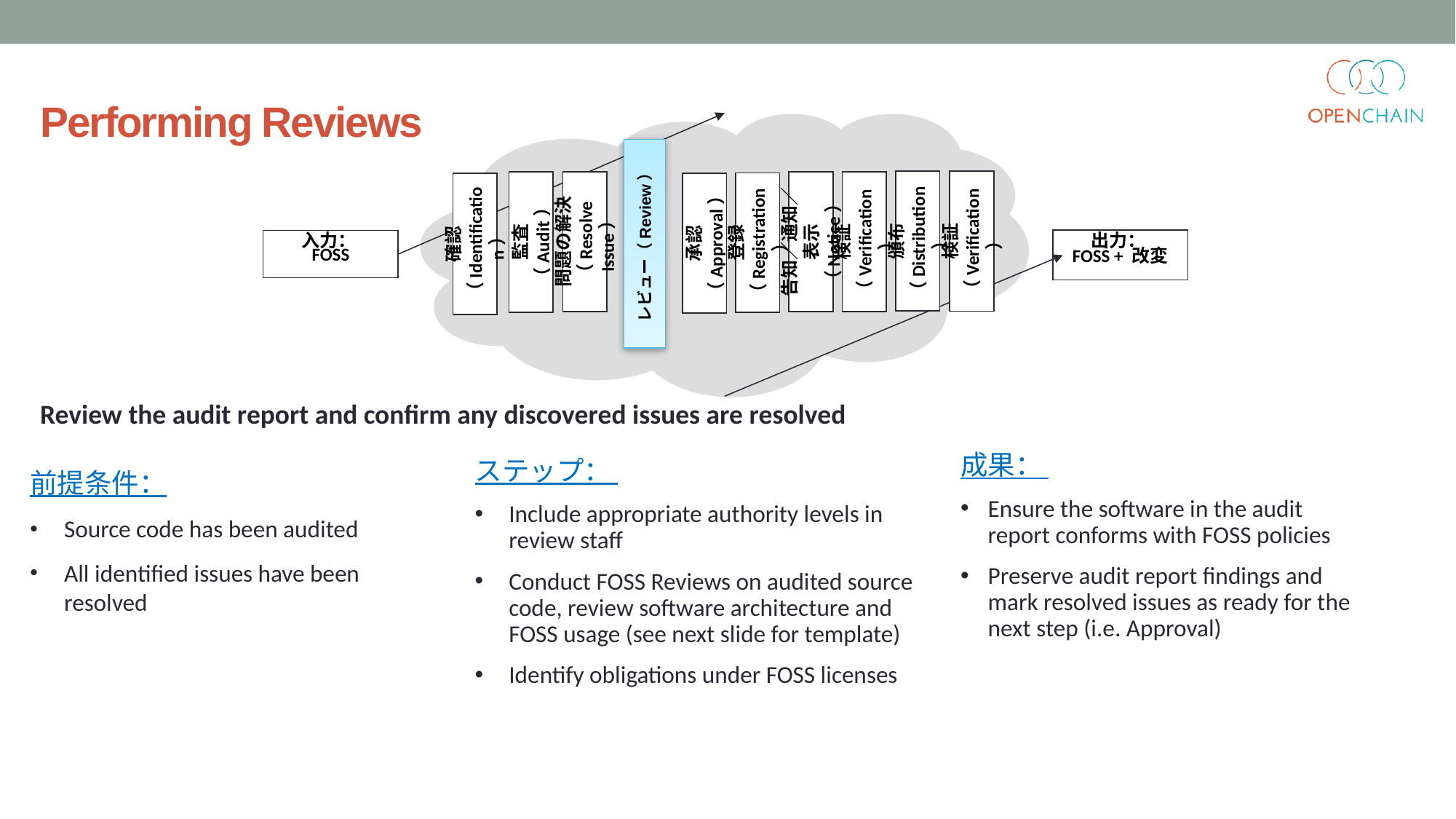

Performing Reviews

レビュー（Review）
頒布（Distribution）
検証（Verification）
問題の解決（Resolve Issue）
告知／通知／表示（Notice）
検証（Verification）
監査（Audit）
登録（Registration）
確認（Identification）
承認（Approval）
入力：
FOSS
出力：
FOSS + 改変
Review the audit report and confirm any discovered issues are resolved
前提条件：
Source code has been audited
All identified issues have been resolved

成果：
Ensure the software in the audit report conforms with FOSS policies
Preserve audit report findings and mark resolved issues as ready for the next step (i.e. Approval)

ステップ：
Include appropriate authority levels in review staff
Conduct FOSS Reviews on audited source code, review software architecture and FOSS usage (see next slide for template)
Identify obligations under FOSS licenses